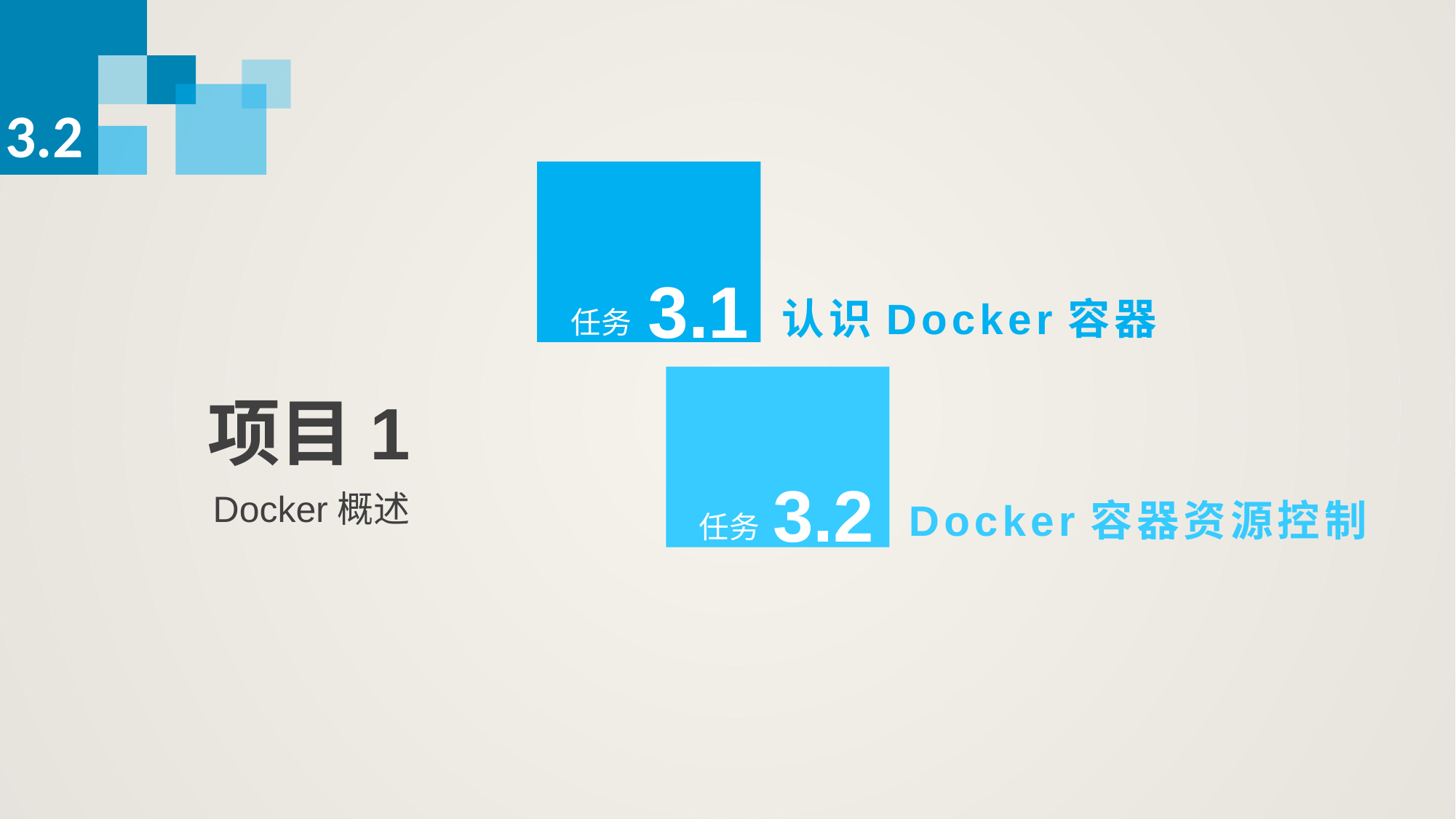

3.2

3.1
认识Docker容器
任务

3.2
Docker容器资源控制
任务
项目1
Docker概述